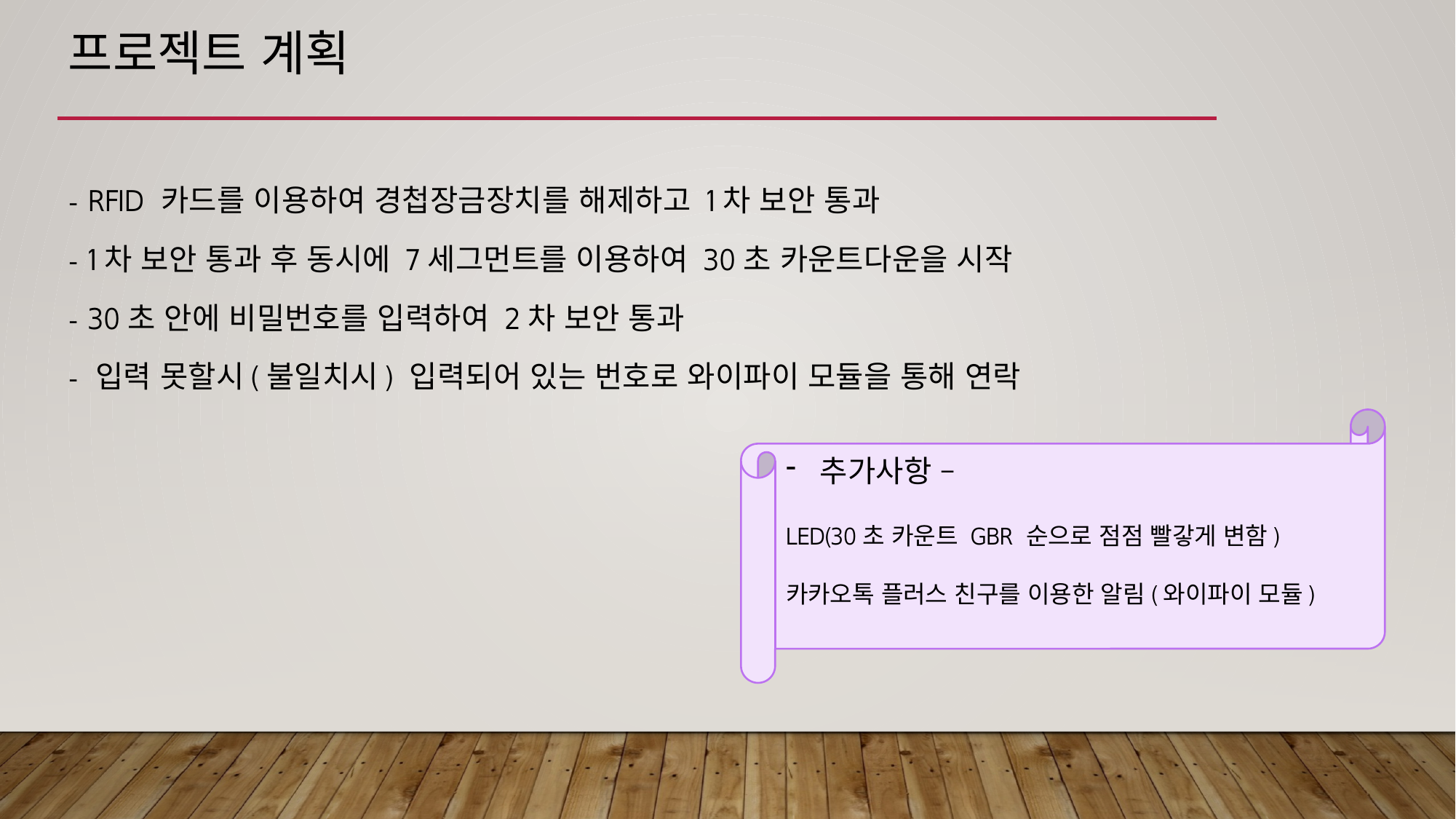

# 프로젝트 계획
- RFID 카드를 이용하여 경첩장금장치를 해제하고 1차 보안 통과
- 1차 보안 통과 후 동시에 7세그먼트를 이용하여 30초 카운트다운을 시작
- 30초 안에 비밀번호를 입력하여 2차 보안 통과
- 입력 못할시(불일치시) 입력되어 있는 번호로 와이파이 모듈을 통해 연락

추가사항 –

LED(30초 카운트 GBR 순으로 점점 빨갛게 변함)

카카오톡 플러스 친구를 이용한 알림(와이파이 모듈)